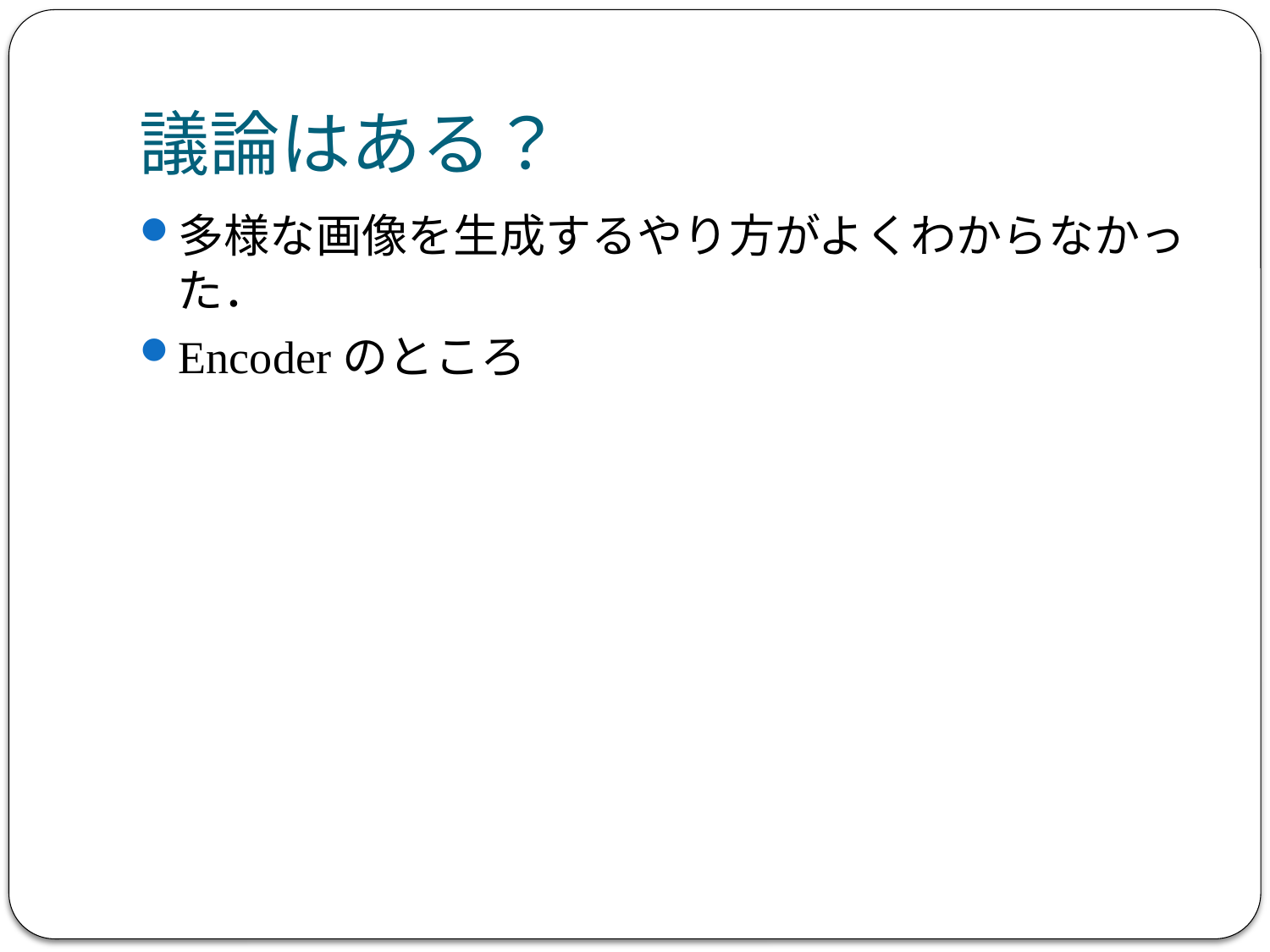

# 議論はある？
多様な画像を生成するやり方がよくわからなかった．
Encoderのところ